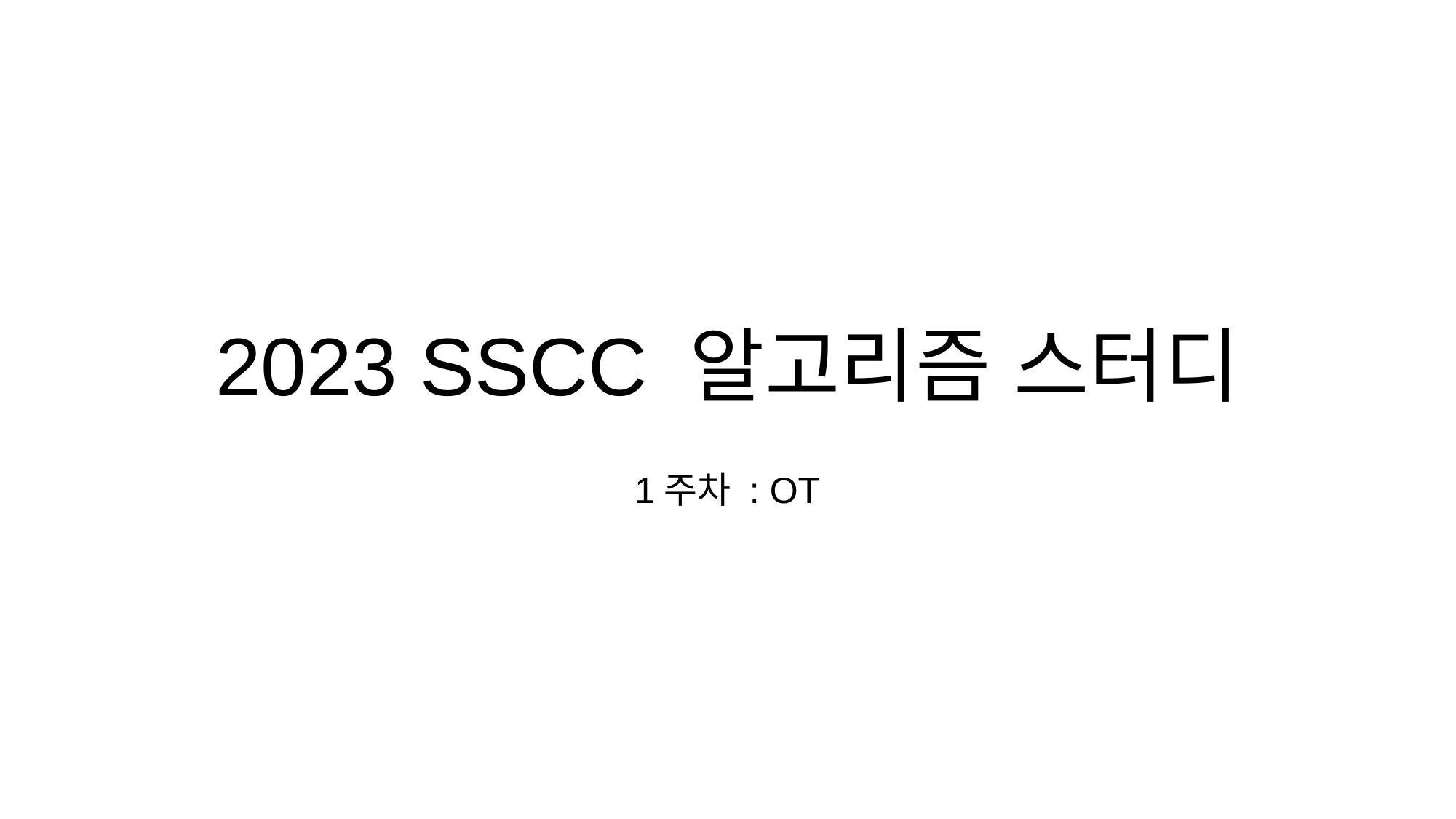

# 2023 SSCC 알고리즘 스터디
1주차 : OT